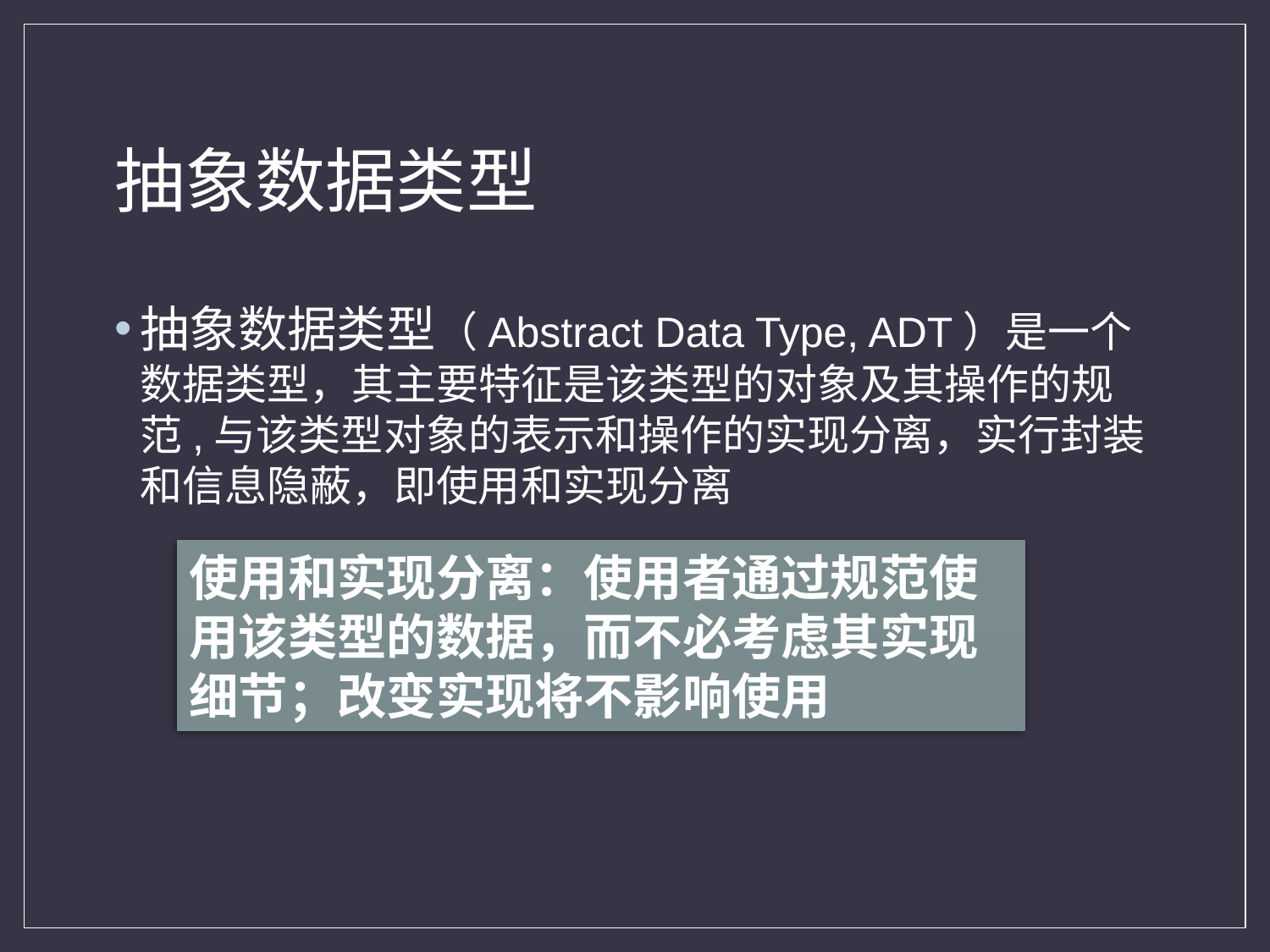

# 抽象数据类型
抽象数据类型（Abstract Data Type, ADT）是一个数据类型，其主要特征是该类型的对象及其操作的规范,与该类型对象的表示和操作的实现分离，实行封装和信息隐蔽，即使用和实现分离
使用和实现分离：使用者通过规范使用该类型的数据，而不必考虑其实现细节；改变实现将不影响使用